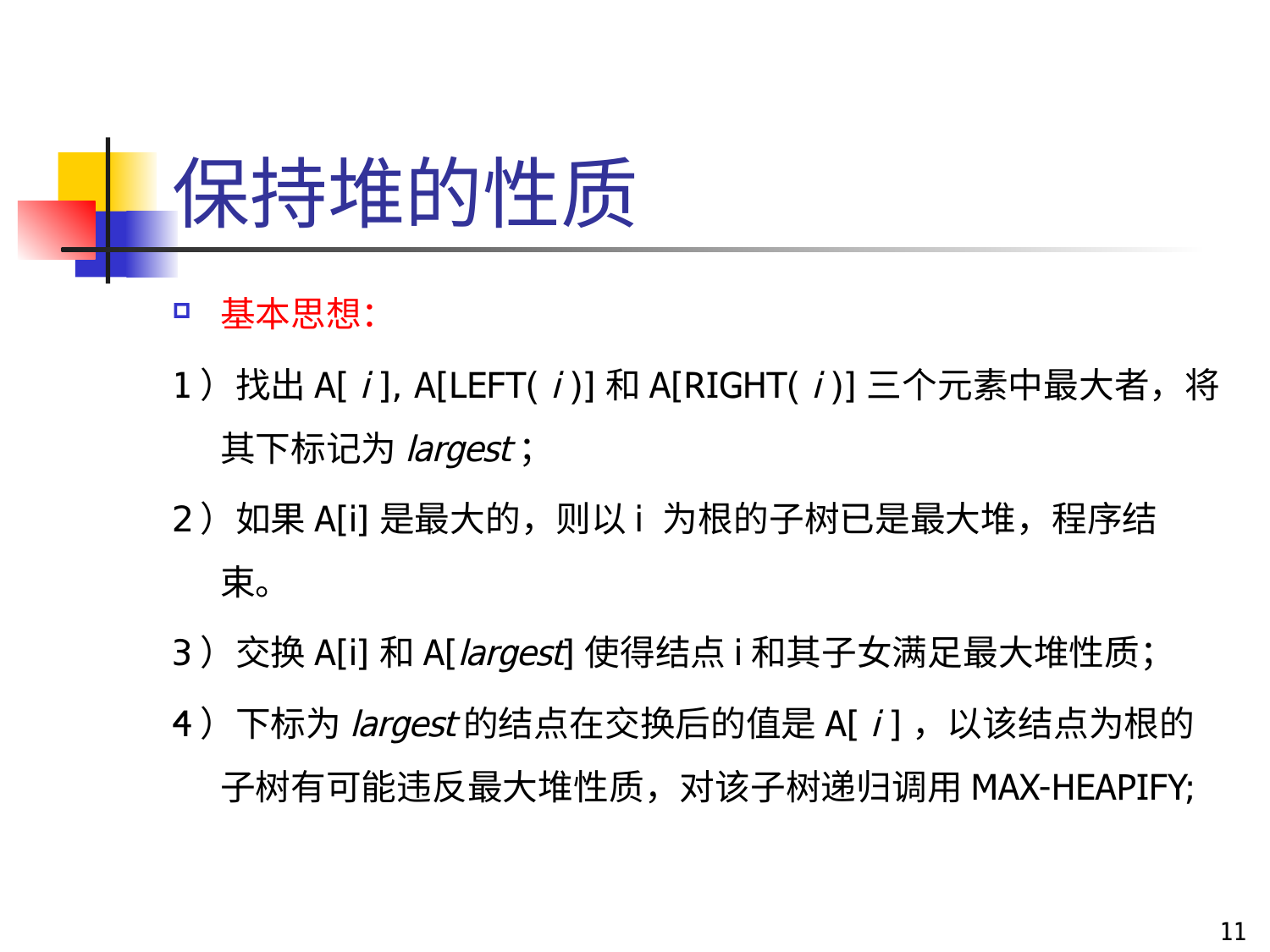

保持堆的性质
基本思想：
1）找出A[ i ], A[LEFT( i )]和A[RIGHT( i )]三个元素中最大者，将其下标记为largest；
2）如果A[i]是最大的，则以i 为根的子树已是最大堆，程序结束。
3）交换A[i]和A[largest]使得结点i和其子女满足最大堆性质；
4）下标为largest的结点在交换后的值是A[ i ]，以该结点为根的子树有可能违反最大堆性质，对该子树递归调用MAX-HEAPIFY;
11